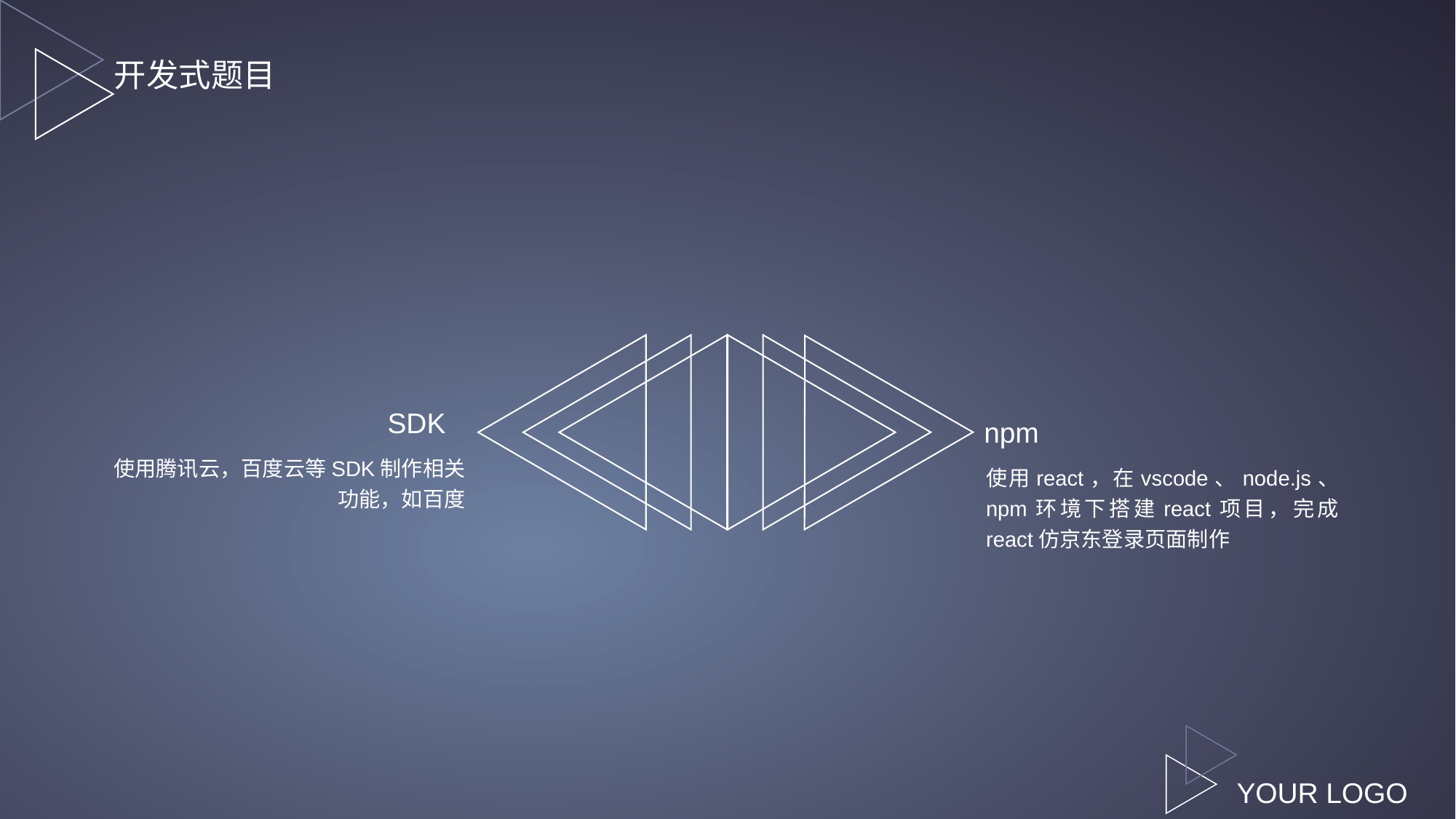

开发式题目

SDK
npm
使用腾讯云，百度云等SDK制作相关功能，如百度
使用react，在vscode、node.js、npm环境下搭建react项目，完成react仿京东登录页面制作